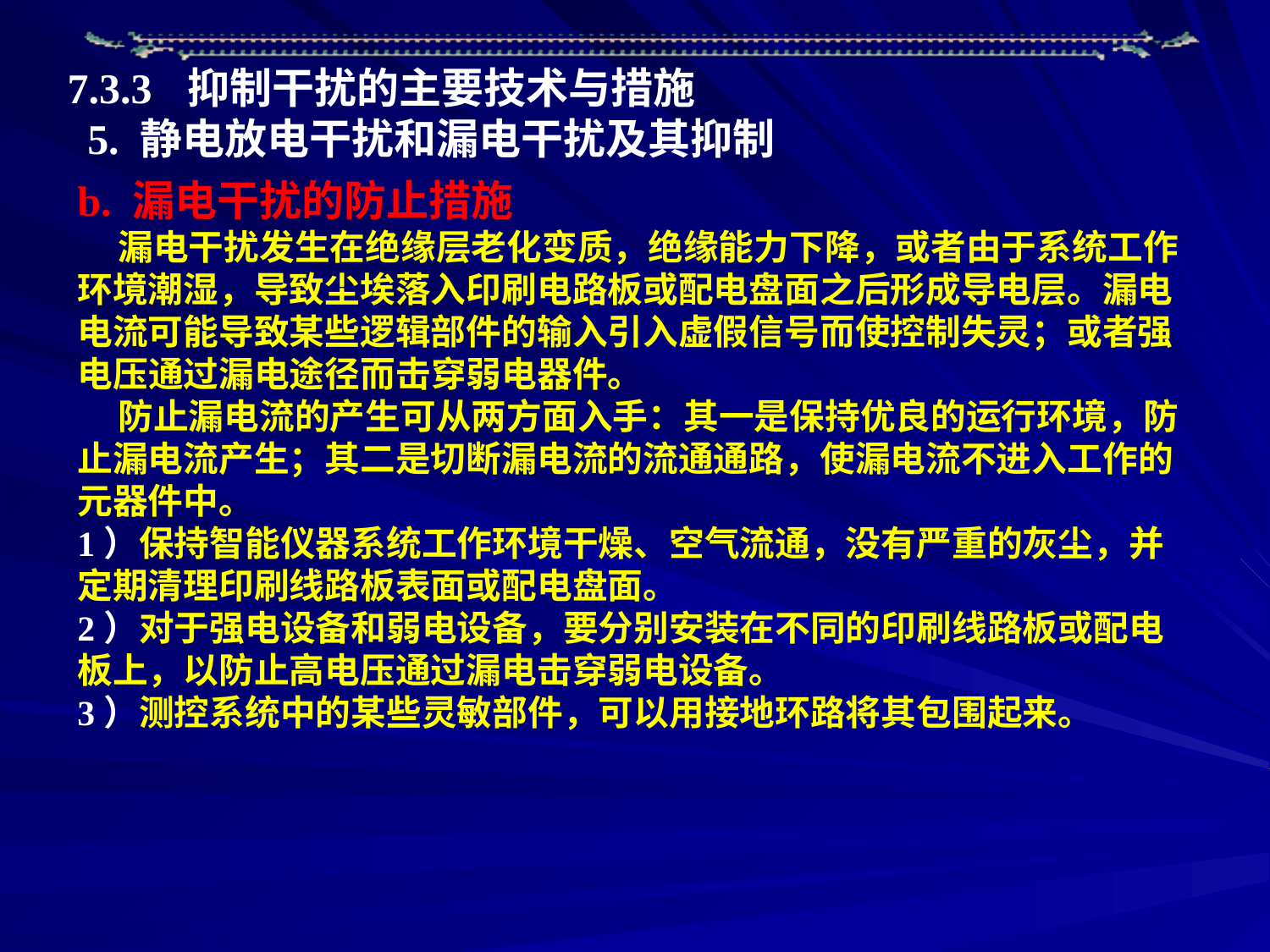

7.3.3 抑制干扰的主要技术与措施
5. 静电放电干扰和漏电干扰及其抑制
b. 漏电干扰的防止措施
    漏电干扰发生在绝缘层老化变质，绝缘能力下降，或者由于系统工作环境潮湿，导致尘埃落入印刷电路板或配电盘面之后形成导电层。漏电电流可能导致某些逻辑部件的输入引入虚假信号而使控制失灵；或者强电压通过漏电途径而击穿弱电器件。
    防止漏电流的产生可从两方面入手：其一是保持优良的运行环境，防止漏电流产生；其二是切断漏电流的流通通路，使漏电流不进入工作的元器件中。
1）保持智能仪器系统工作环境干燥、空气流通，没有严重的灰尘，并定期清理印刷线路板表面或配电盘面。
2）对于强电设备和弱电设备，要分别安装在不同的印刷线路板或配电板上，以防止高电压通过漏电击穿弱电设备。
3）测控系统中的某些灵敏部件，可以用接地环路将其包围起来。